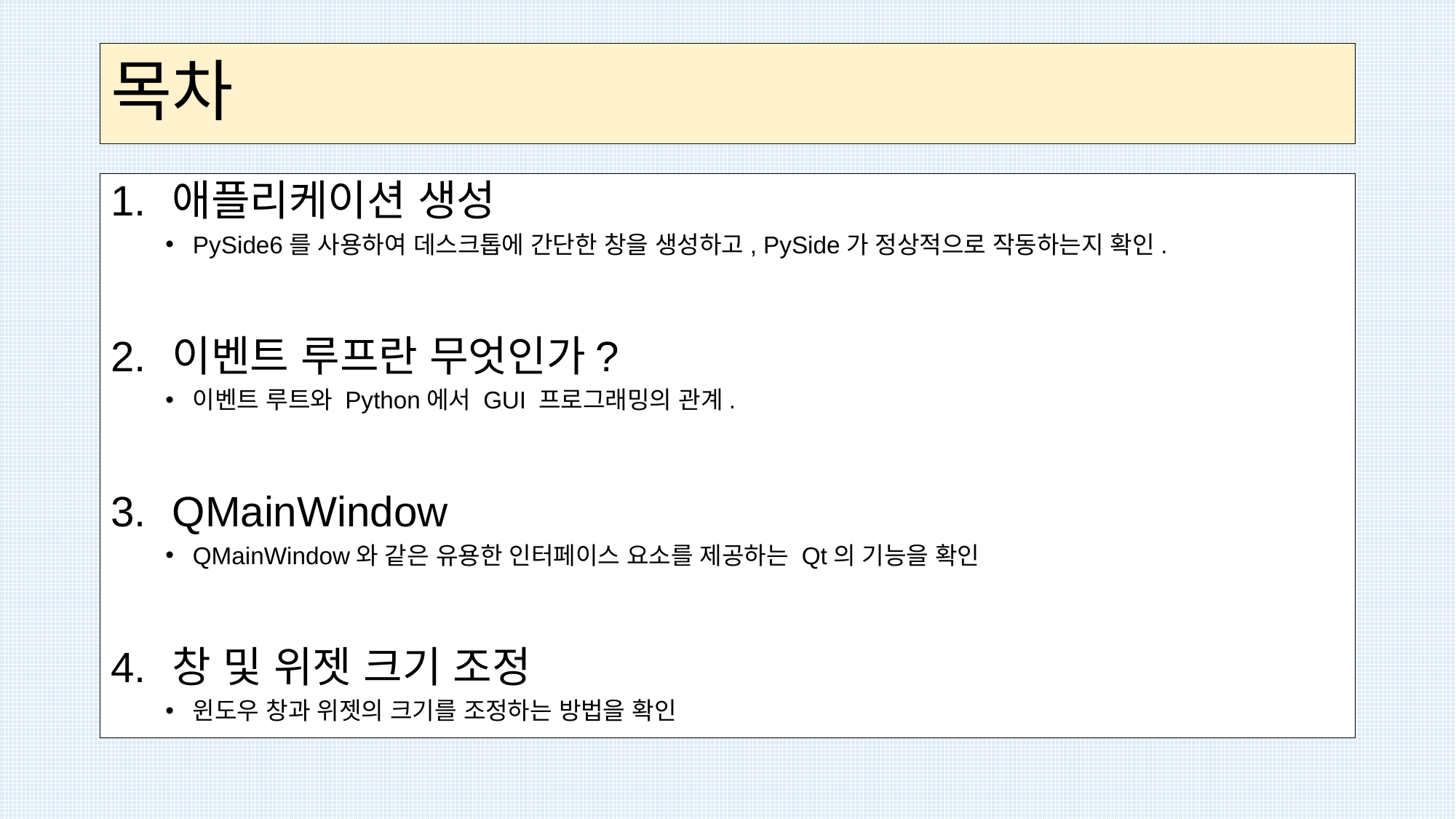

# 목차
애플리케이션 생성
PySide6를 사용하여 데스크톱에 간단한 창을 생성하고, PySide가 정상적으로 작동하는지 확인.

이벤트 루프란 무엇인가?
이벤트 루트와 Python에서 GUI 프로그래밍의 관계.

QMainWindow
QMainWindow와 같은 유용한 인터페이스 요소를 제공하는 Qt의 기능을 확인

창 및 위젯 크기 조정
윈도우 창과 위젯의 크기를 조정하는 방법을 확인